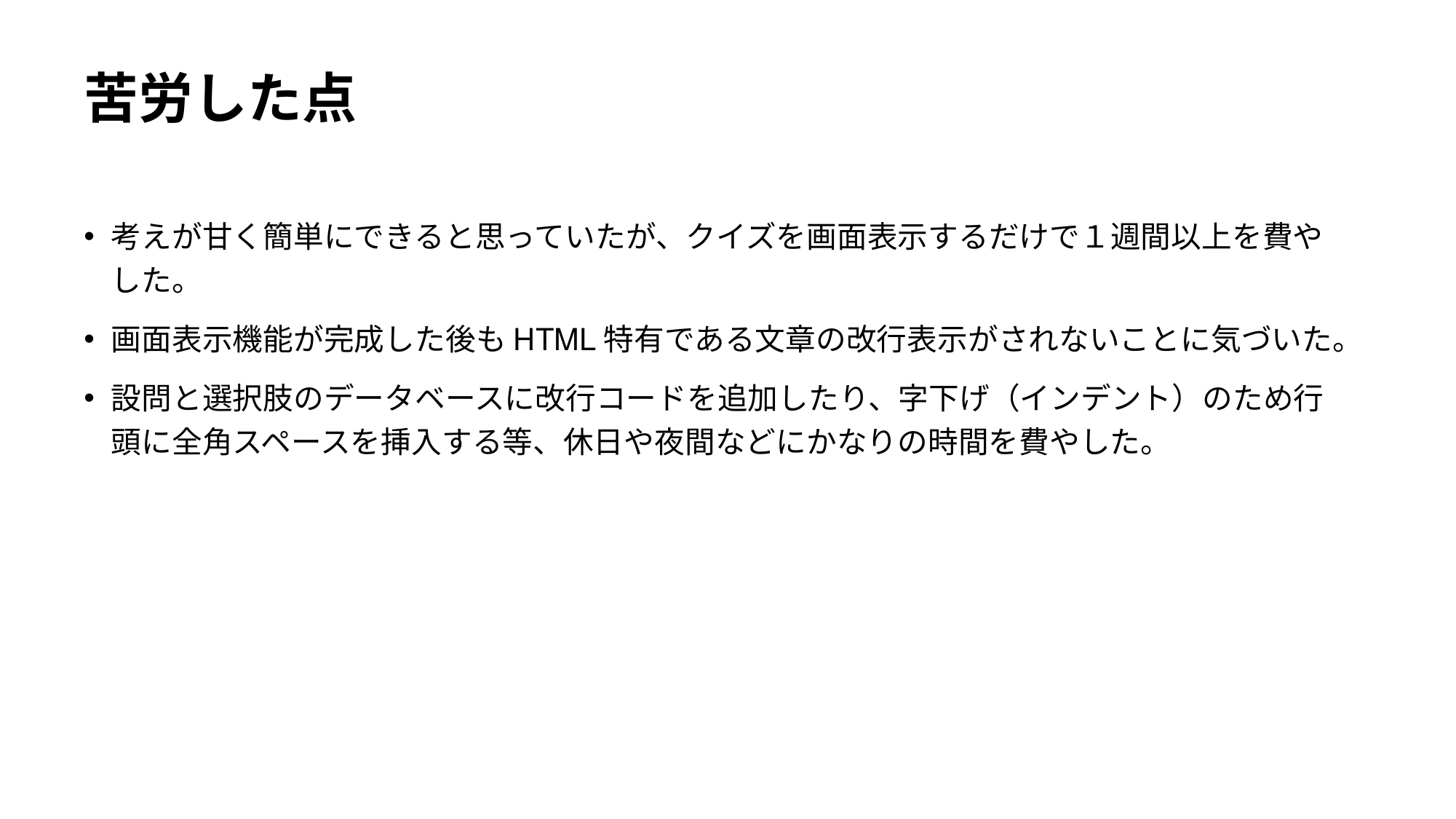

# 苦労した点
考えが甘く簡単にできると思っていたが、クイズを画面表示するだけで１週間以上を費やした。
画面表示機能が完成した後もHTML特有である文章の改行表示がされないことに気づいた。
設問と選択肢のデータベースに改行コードを追加したり、字下げ（インデント）のため行頭に全角スペースを挿入する等、休日や夜間などにかなりの時間を費やした。